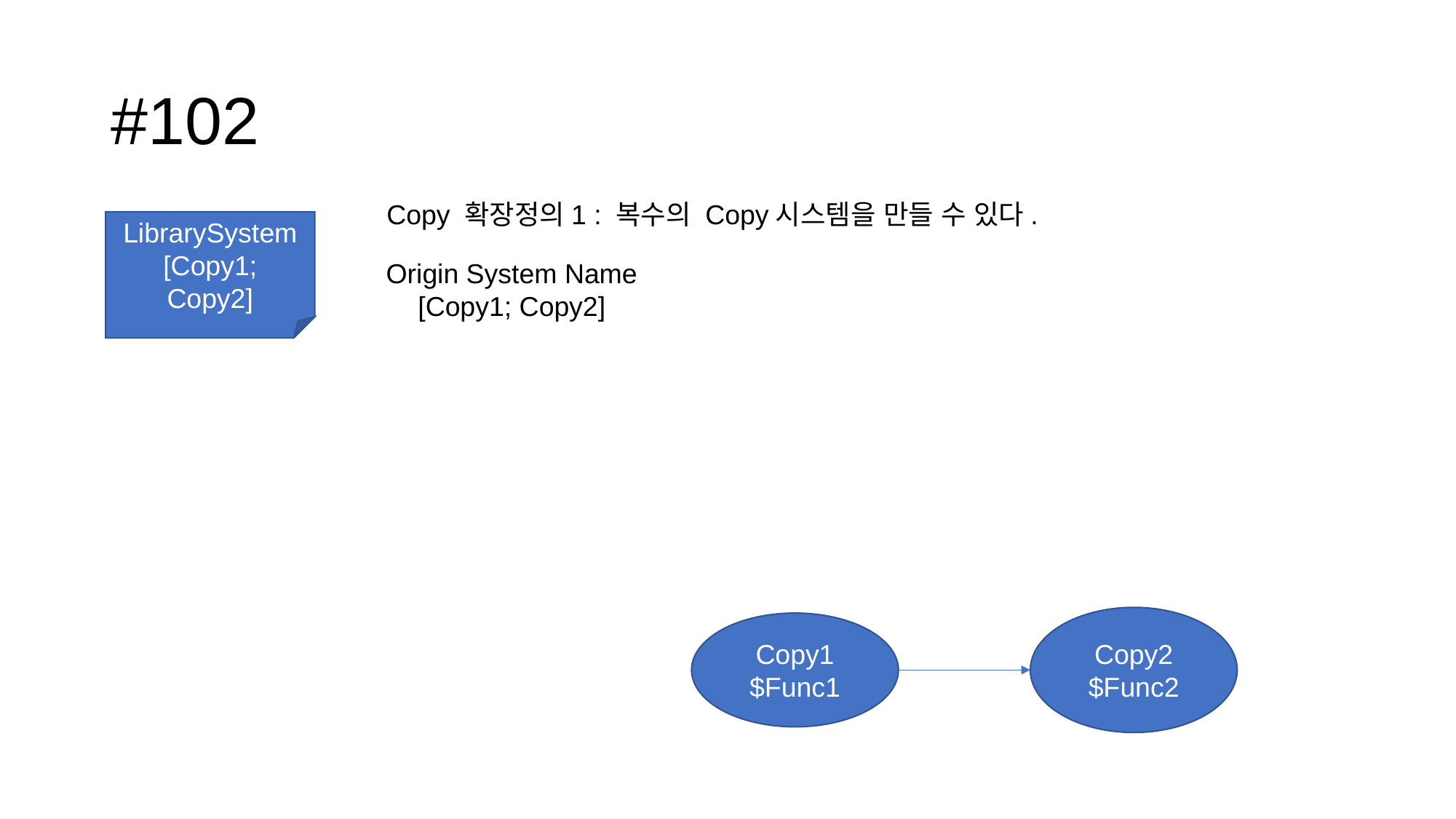

# #102
Copy 확장정의1 : 복수의 Copy시스템을 만들 수 있다.
LibrarySystem
[Copy1; Copy2]
Origin System Name
[Copy1; Copy2]
Copy2
$Func2
Copy1
$Func1